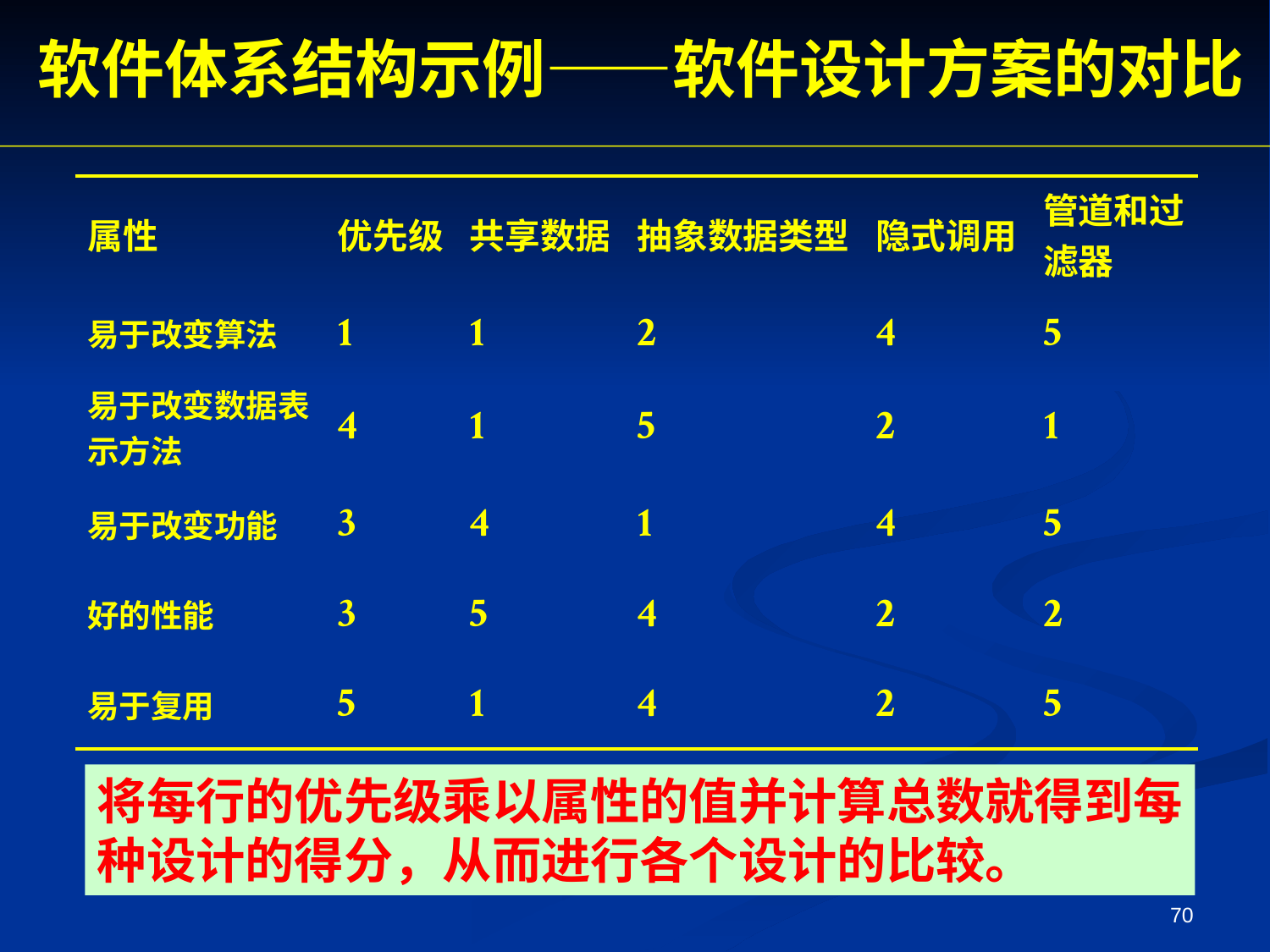

软件体系结构示例——软件设计方案的对比

| 属性 | 优先级 | 共享数据 | 抽象数据类型 | 隐式调用 | 管道和过滤器 |
| --- | --- | --- | --- | --- | --- |
| 易于改变算法 | 1 | 1 | 2 | 4 | 5 |
| 易于改变数据表示方法 | 4 | 1 | 5 | 2 | 1 |
| 易于改变功能 | 3 | 4 | 1 | 4 | 5 |
| 好的性能 | 3 | 5 | 4 | 2 | 2 |
| 易于复用 | 5 | 1 | 4 | 2 | 5 |
将每行的优先级乘以属性的值并计算总数就得到每种设计的得分，从而进行各个设计的比较。
70